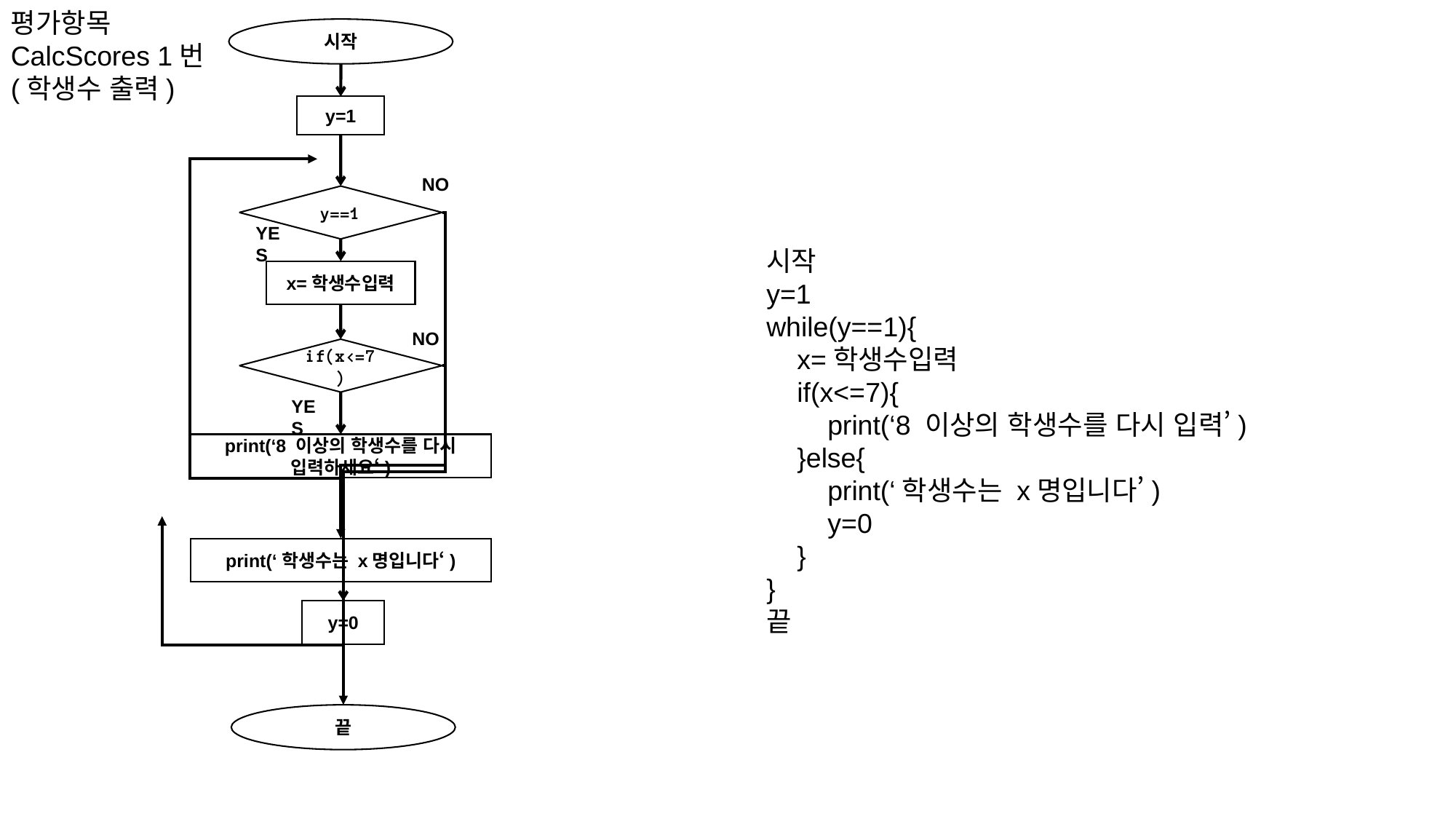

평가항목
CalcScores 1번
(학생수 출력)
시작
y=1
NO
y==1
YES
시작
y=1
while(y==1){
    x=학생수입력
    if(x<=7){
        print(‘8 이상의 학생수를 다시 입력’)
    }else{
        print(‘학생수는 x명입니다’)
        y=0
    }
}
끝
x=학생수입력
NO
if(x<=7)
YES
print(‘8 이상의 학생수를 다시 입력하세요‘)
print(‘학생수는 x명입니다‘)
y=0
끝